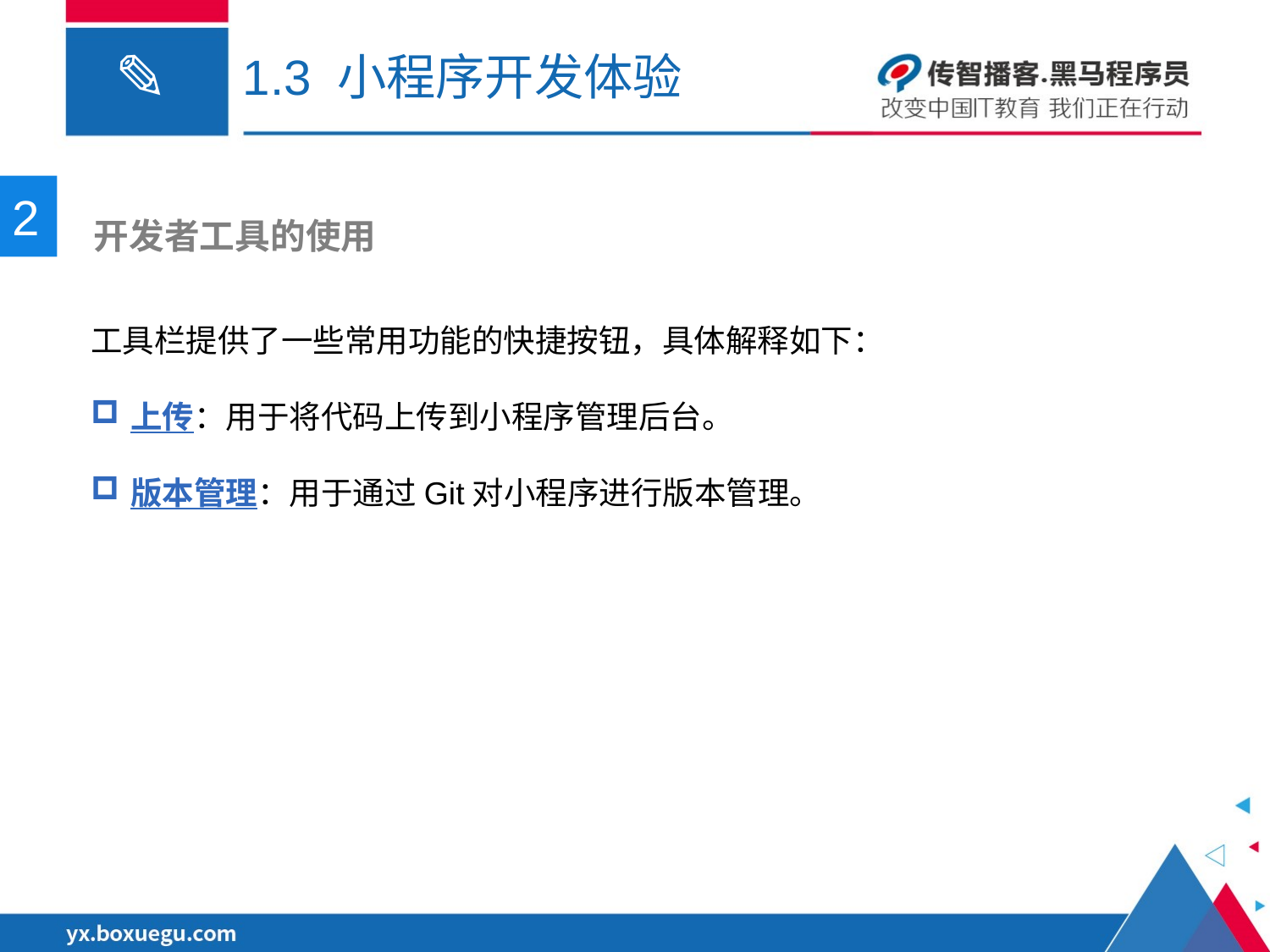

# 1.3 小程序开发体验

2
  开发者工具的使用
工具栏提供了一些常用功能的快捷按钮，具体解释如下：
上传：用于将代码上传到小程序管理后台。
版本管理：用于通过Git对小程序进行版本管理。